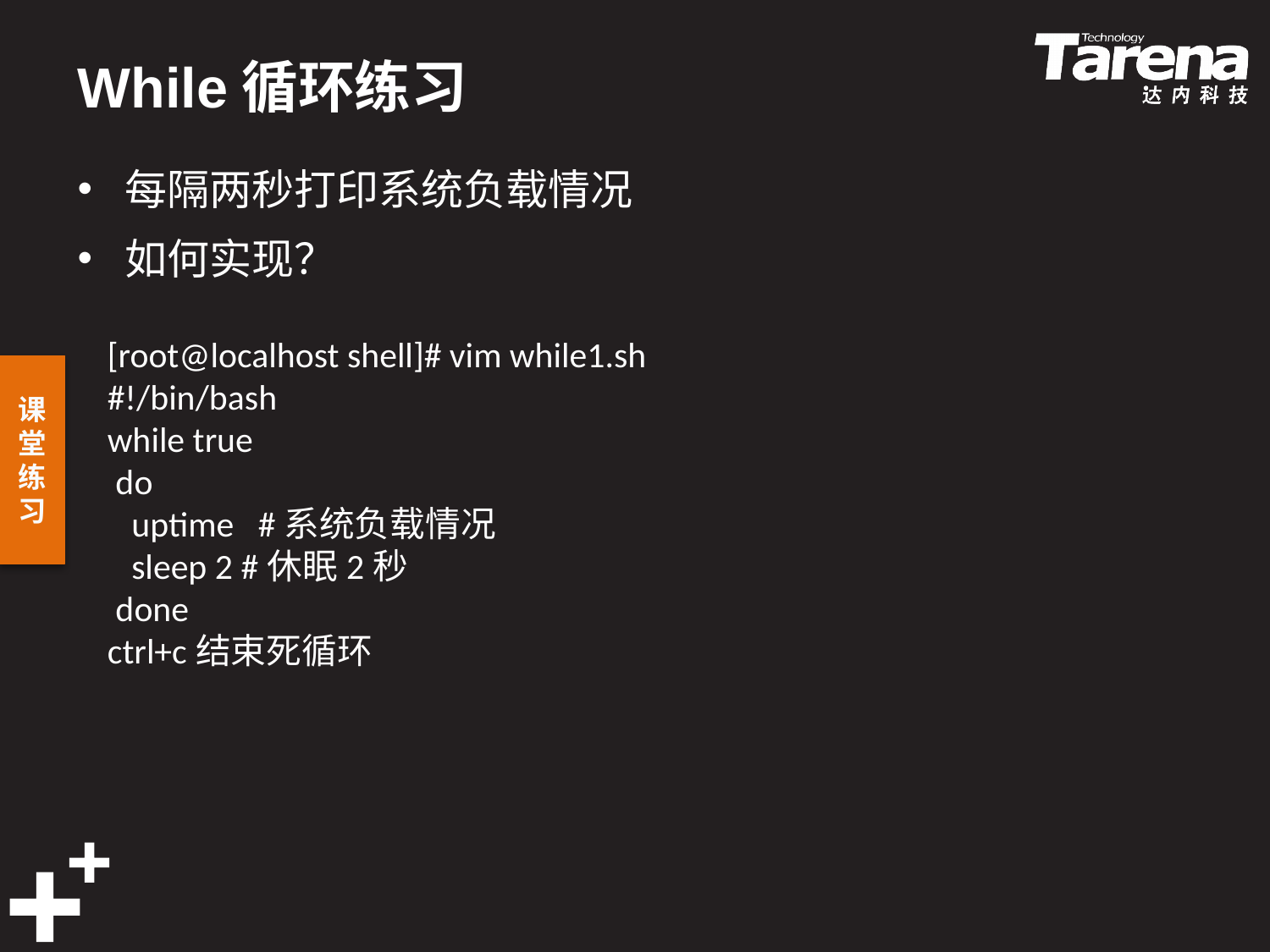

# While循环练习
每隔两秒打印系统负载情况
如何实现？
[root@localhost shell]# vim while1.sh
#!/bin/bash
while true
 do
   uptime   #系统负载情况
   sleep 2 #休眠2秒
 done
ctrl+c结束死循环